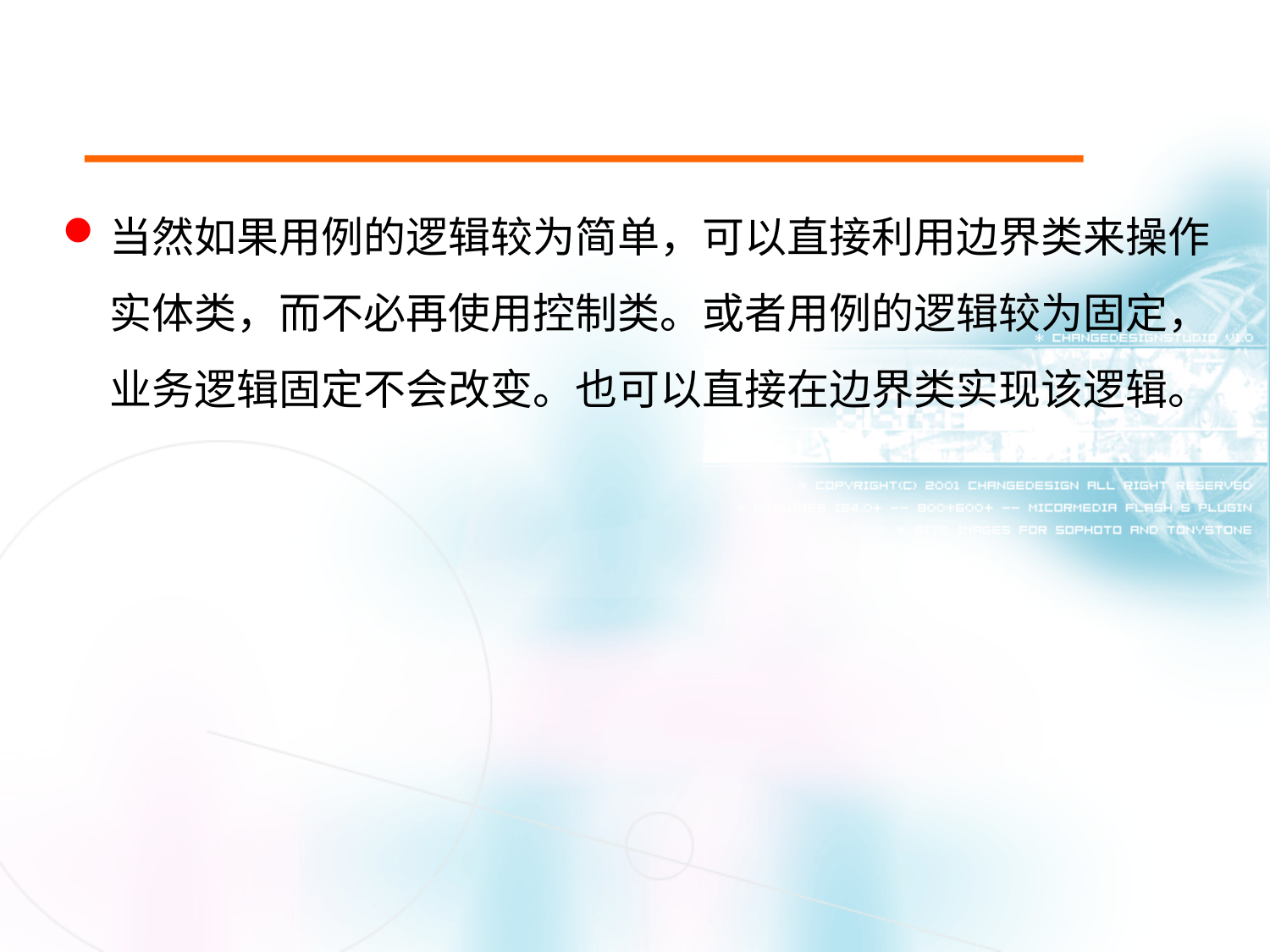

# 当然如果用例的逻辑较为简单，可以直接利用边界类来操作实体类，而不必再使用控制类。或者用例的逻辑较为固定，业务逻辑固定不会改变。也可以直接在边界类实现该逻辑。